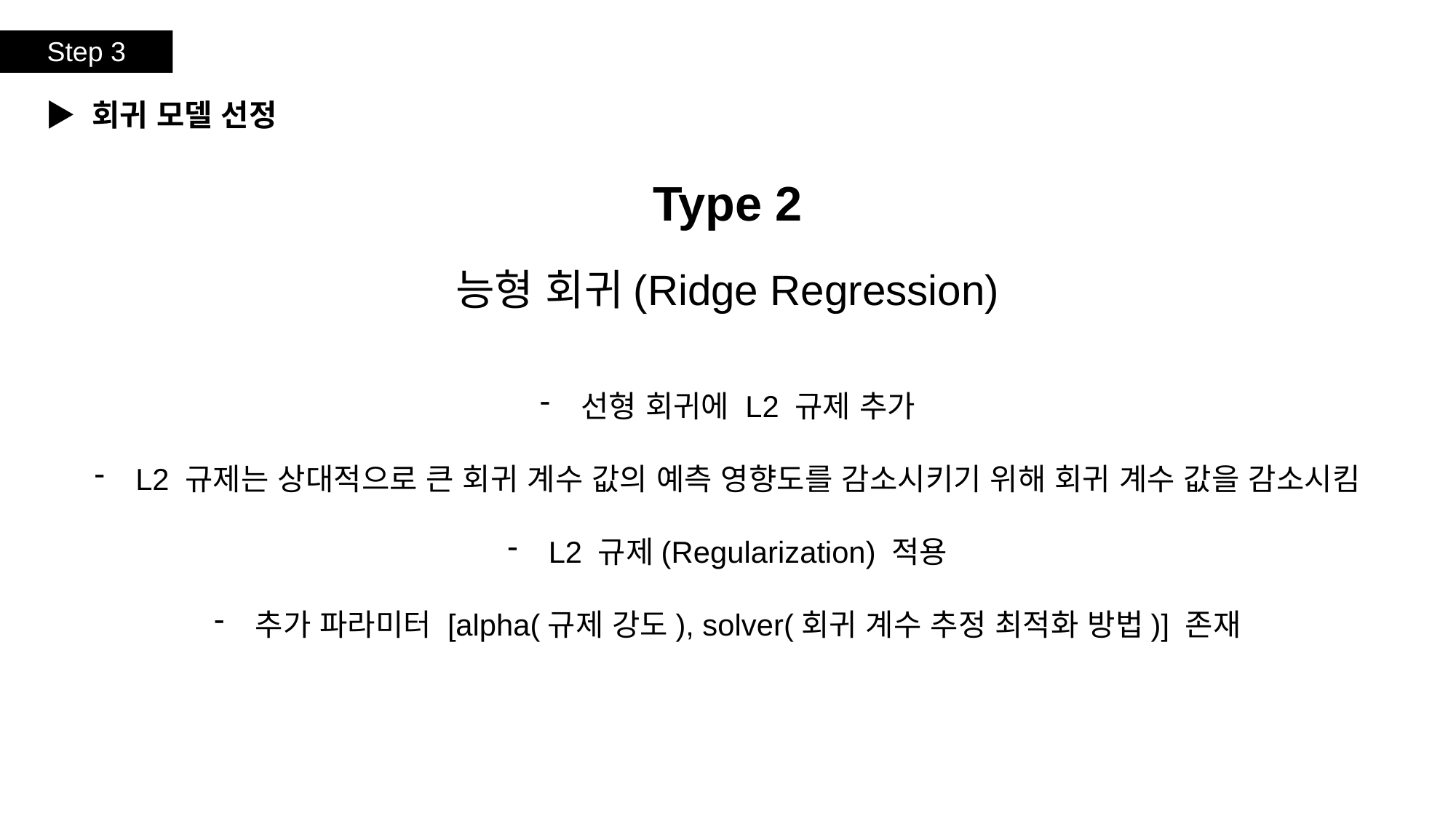

Step 3
▶ 회귀 모델 선정
Type 2

능형 회귀(Ridge Regression)

선형 회귀에 L2 규제 추가

L2 규제는 상대적으로 큰 회귀 계수 값의 예측 영향도를 감소시키기 위해 회귀 계수 값을 감소시킴

L2 규제(Regularization) 적용

추가 파라미터 [alpha(규제 강도), solver(회귀 계수 추정 최적화 방법)] 존재